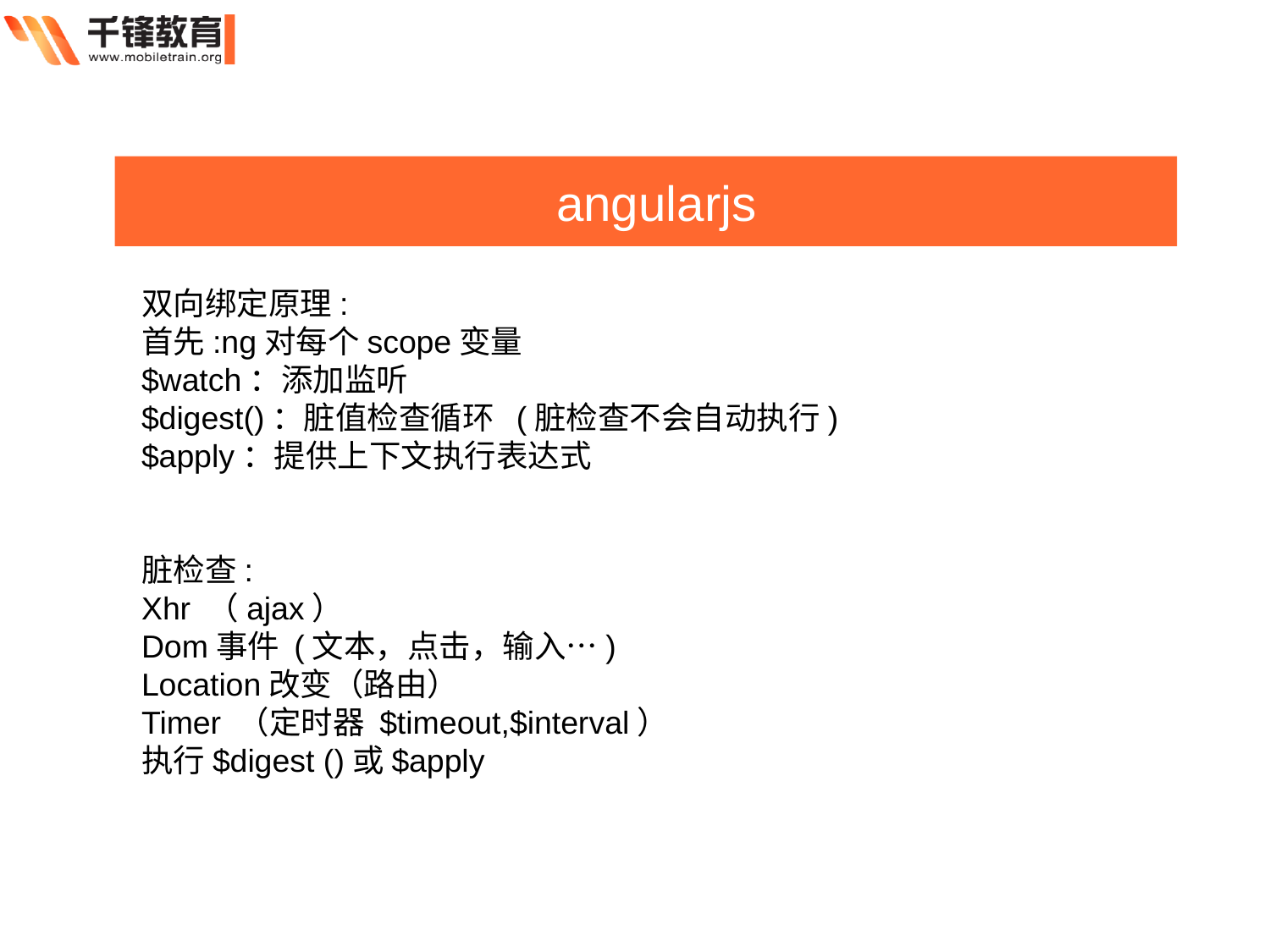

angularjs
双向绑定原理:
首先:ng对每个scope变量
$watch：添加监听
$digest()：脏值检查循环  (脏检查不会自动执行)
$apply：提供上下文执行表达式

脏检查:
Xhr （ajax）
Dom事件 (文本，点击，输入…)
Location改变（路由）
Timer （定时器 $timeout,$interval）
执行$digest ()或$apply